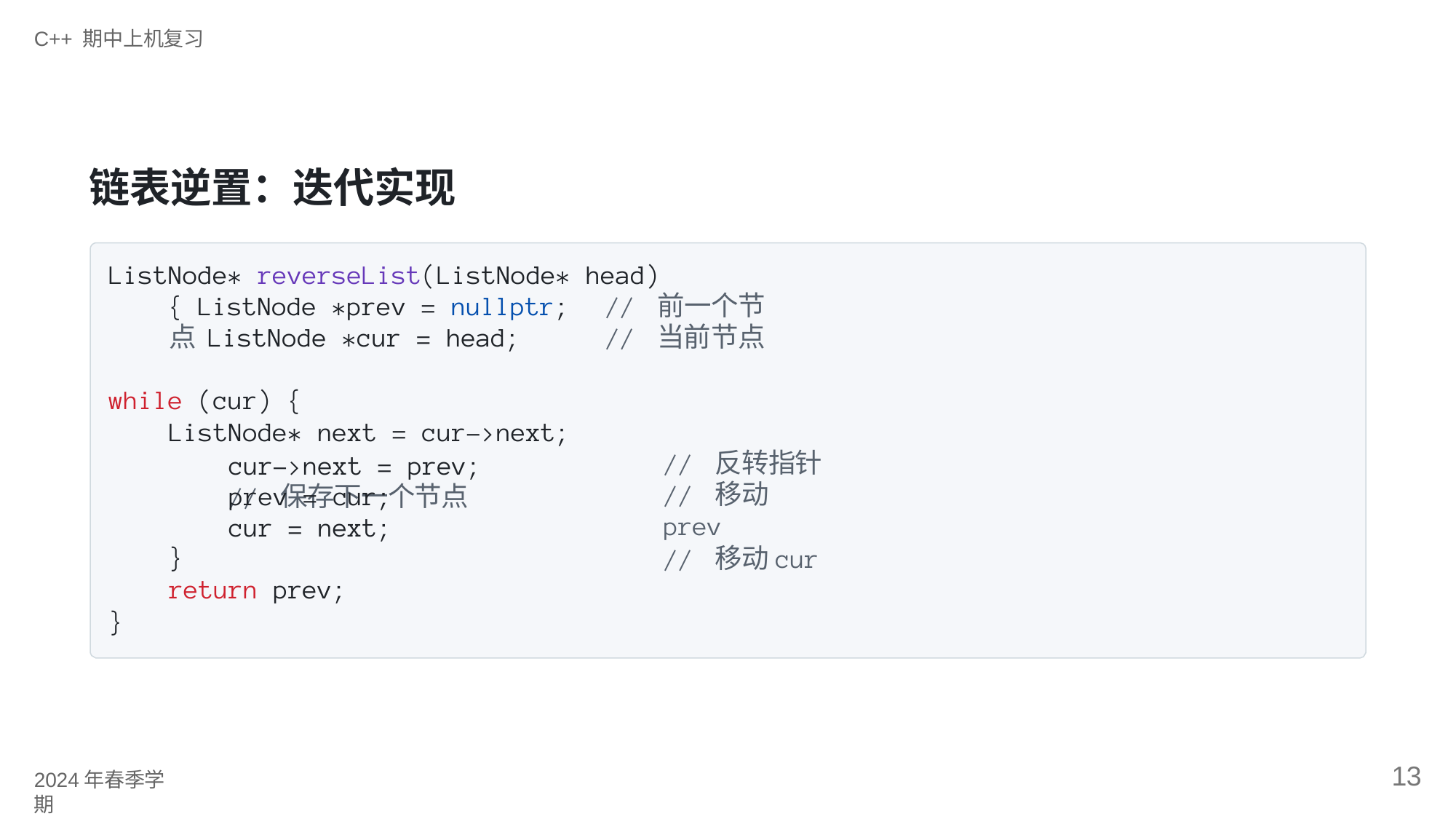

C++ 期中上机复习
# 链表逆置：迭代实现

ListNode* reverseList(ListNode* head) { ListNode *prev = nullptr;	// 前一个节点 ListNode *cur = head;	// 当前节点
while (cur) {
ListNode* next = cur->next;	// 保存下一个节点
cur->next = prev; prev = cur;
cur = next;
// 反转指针
// 移动prev
// 移动cur
}
return prev;
}
13
2024年春季学期